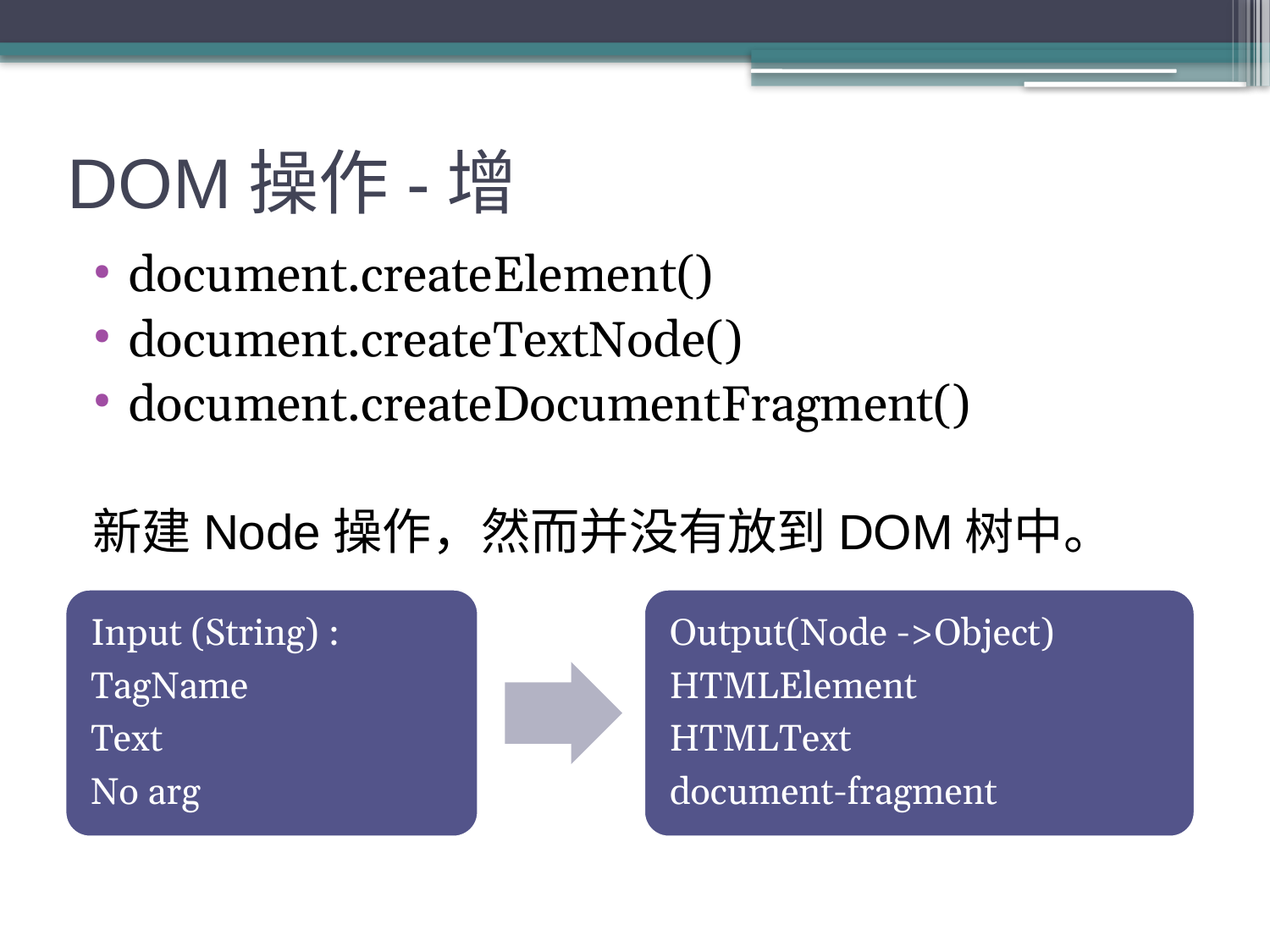

# DOM操作-增
document.createElement()
document.createTextNode()
document.createDocumentFragment()

新建Node操作，然而并没有放到DOM树中。

Input (String) :
TagName
Text
No arg

Output(Node ->Object)
HTMLElement
HTMLText
document-fragment